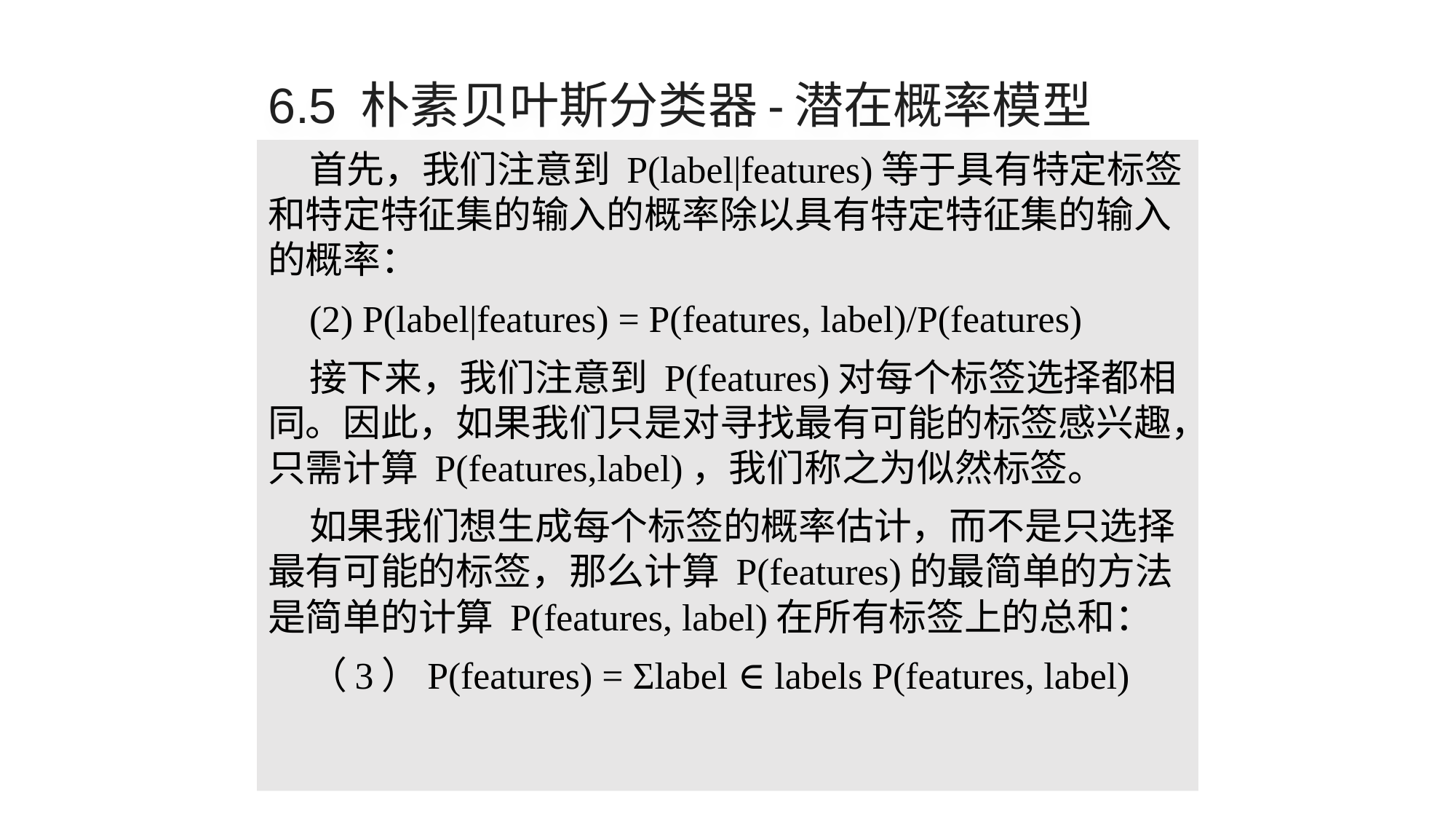

# 6.5 朴素贝叶斯分类器-潜在概率模型
首先，我们注意到 P(label|features)等于具有特定标签和特定特征集的输入的概率除以具有特定特征集的输入的概率：
(2) P(label|features) = P(features, label)/P(features)
接下来，我们注意到 P(features)对每个标签选择都相同。因此，如果我们只是对寻找最有可能的标签感兴趣，只需计算 P(features,label)，我们称之为似然标签。
如果我们想生成每个标签的概率估计，而不是只选择最有可能的标签，那么计算 P(features)的最简单的方法是简单的计算 P(features, label)在所有标签上的总和：
（3）P(features) = Σlabel ∈ labels P(features, label)